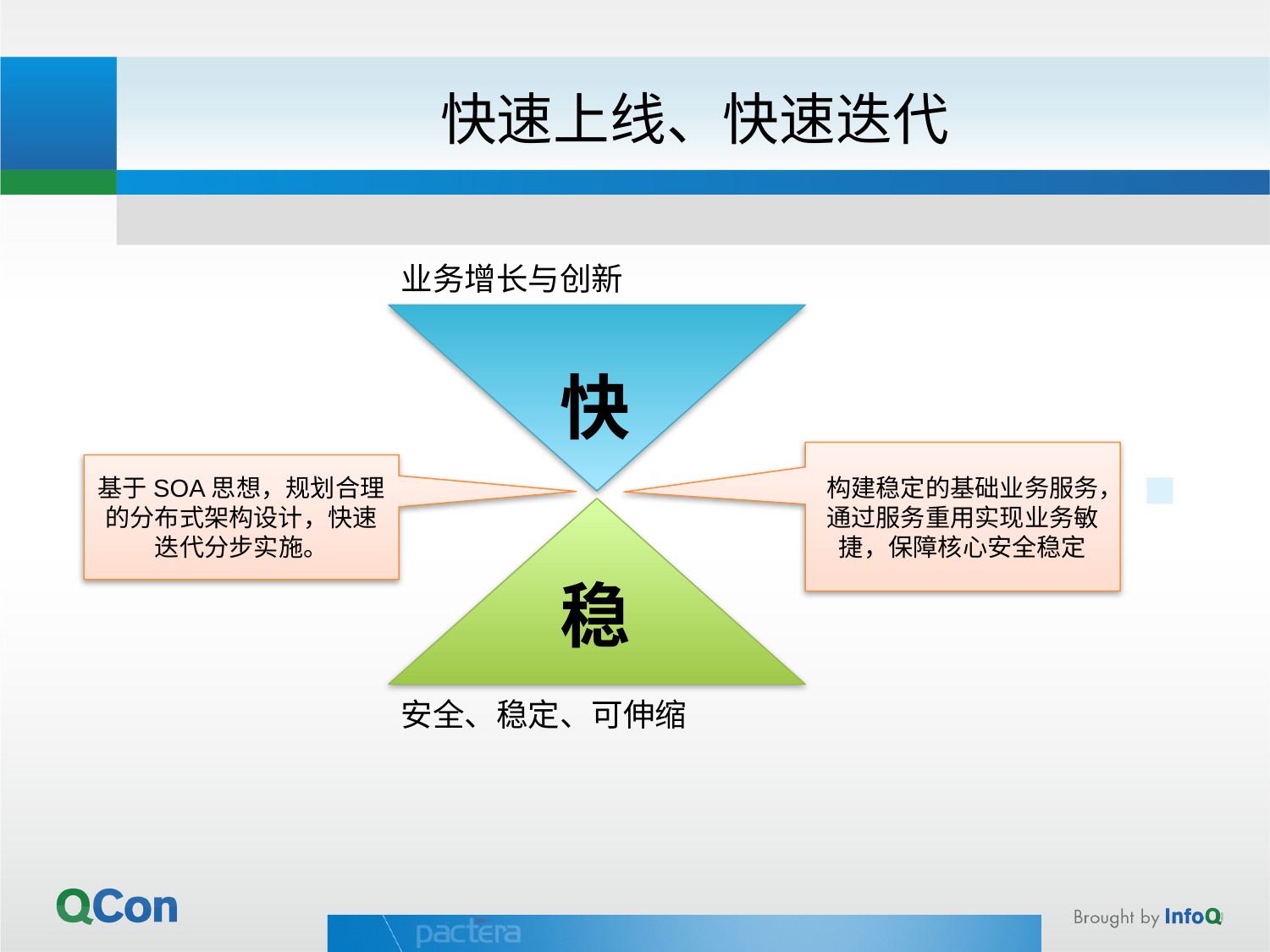

# 快速上线、快速迭代
业务增长与创新

快
构建稳定的基础业务服务，通过服务重用实现业务敏捷，保障核心安全稳定
基于SOA思想，规划合理的分布式架构设计，快速迭代分步实施。

稳
安全、稳定、可伸缩